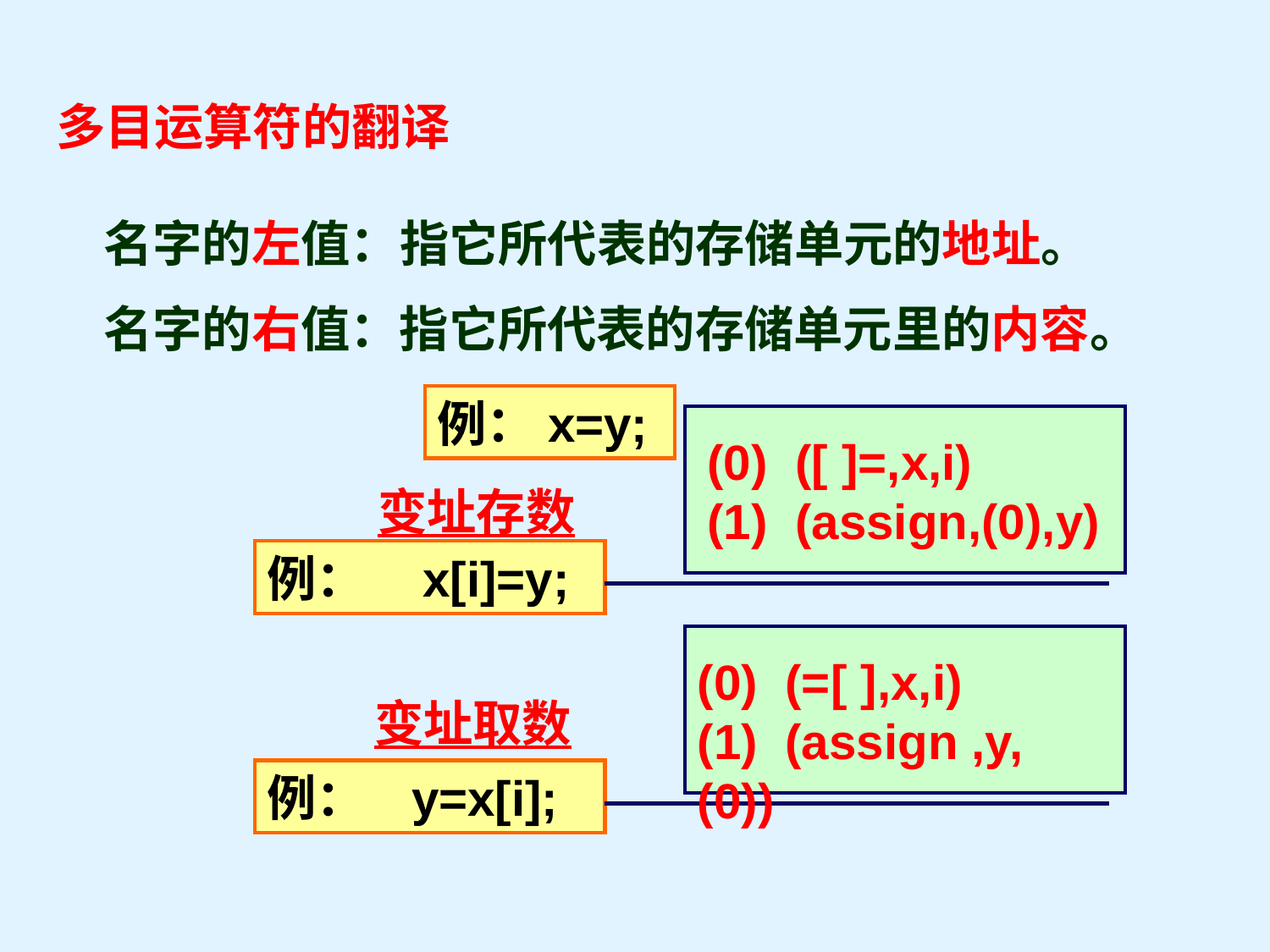

多目运算符的翻译
名字的左值：指它所代表的存储单元的地址。
名字的右值：指它所代表的存储单元里的内容。
例：x=y;

(0)  ([ ]=,x,i)
(1)  (assign,(0),y)
变址存数
例：    x[i]=y;

(0)  (=[ ],x,i)
(1)  (assign ,y,(0))
变址取数
例：   y=x[i];